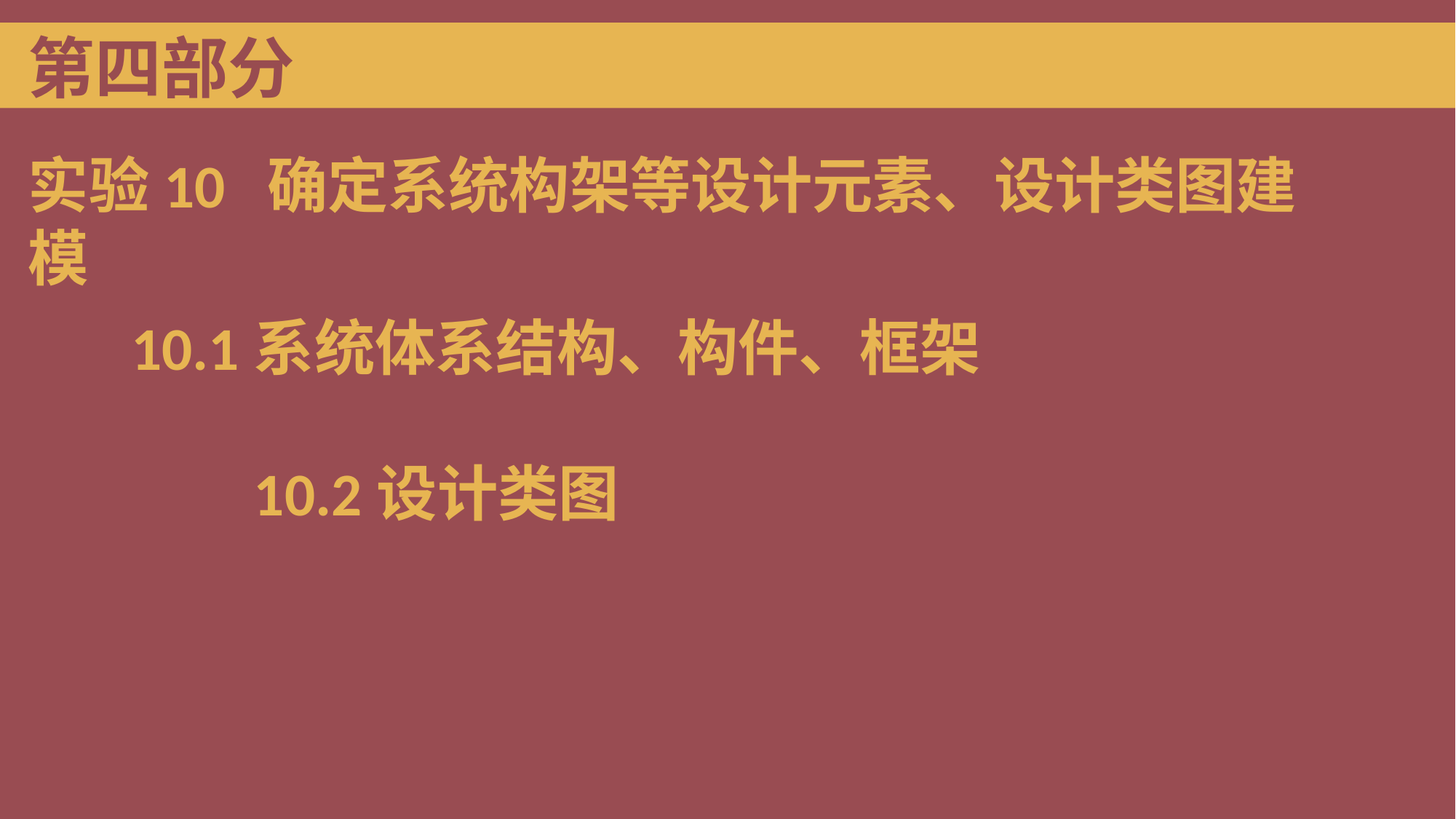

第四部分

实验10  确定系统构架等设计元素、设计类图建模

10.1系统体系结构、构件、框架

         10.2设计类图